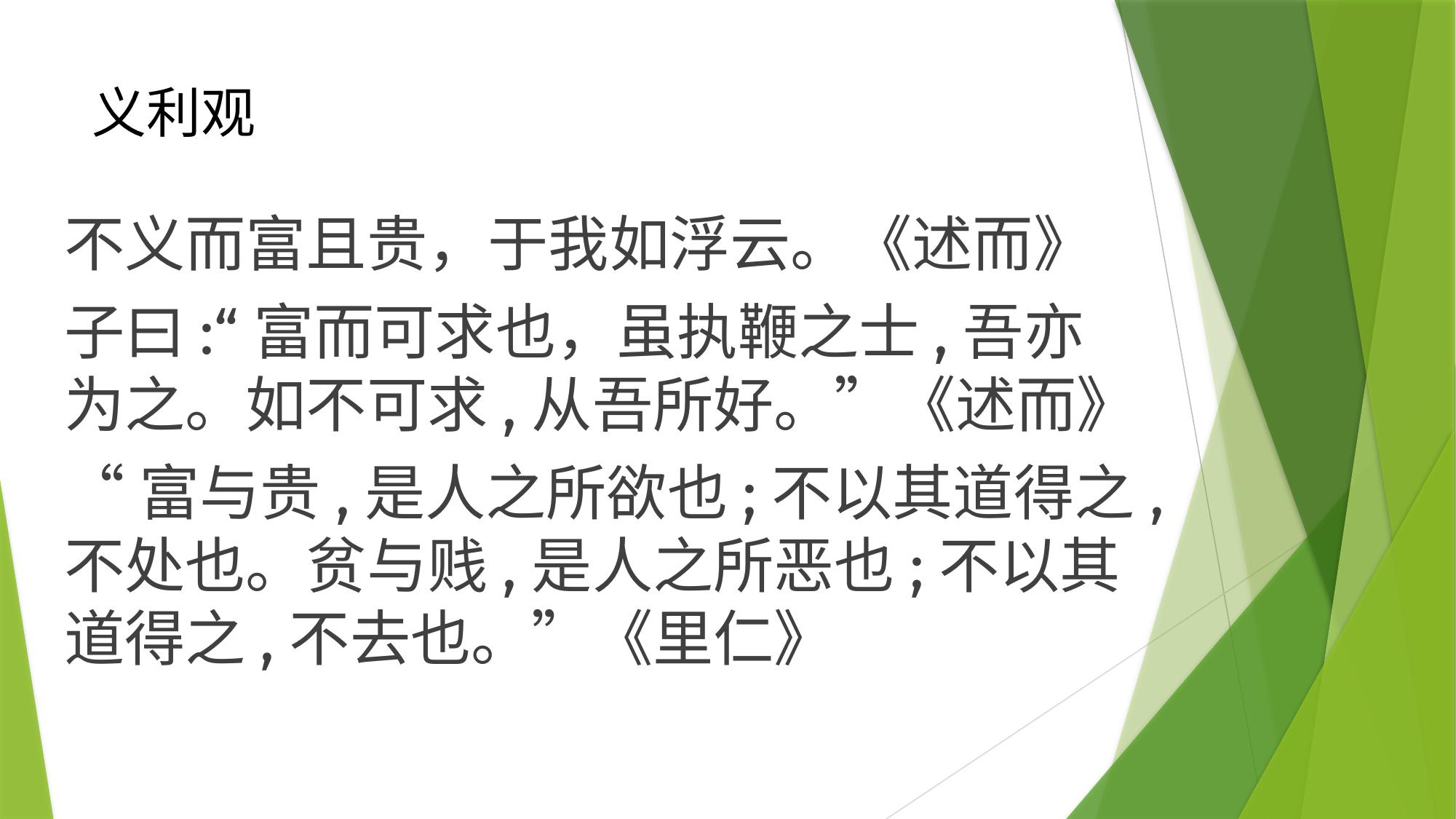

# 义利观
不义而富且贵，于我如浮云。《述而》
子曰:“富而可求也，虽执鞭之士,吾亦为之。如不可求,从吾所好。”《述而》
“富与贵,是人之所欲也;不以其道得之,不处也。贫与贱,是人之所恶也;不以其道得之,不去也。”《里仁》